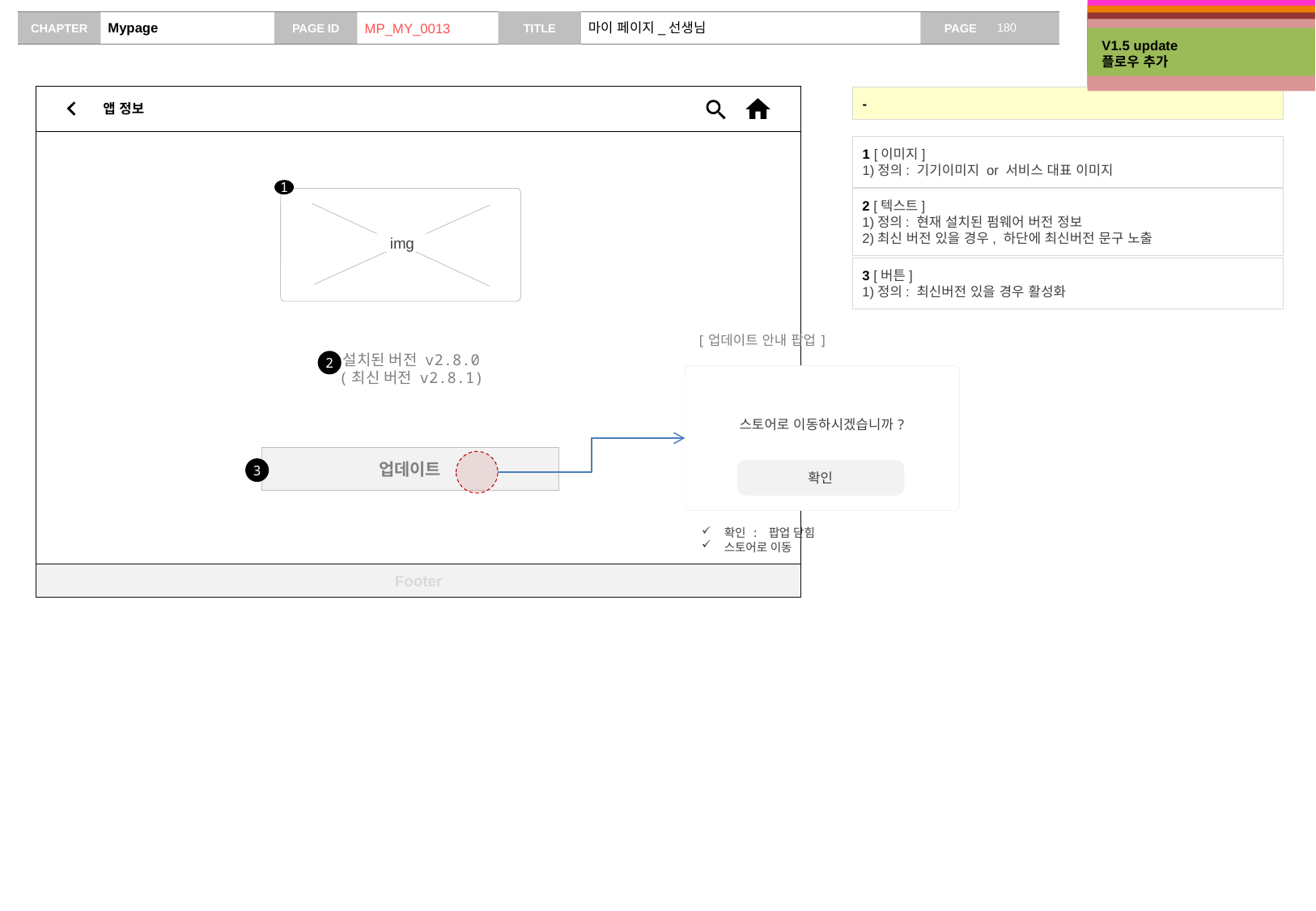

v0.7 update
B2B 케이스 추가
v0.8 update
학생 추가 버튼 추가
학생 미등록 시 문구 수정

v0.9 update
학원 로고 등록 명칭 변경

# Mypage
MP_MY_0013
마이 페이지_선생님
v1.4 update
홈런 학습 계획 사용 토글 추가

V1.5 update
플로우 추가

앱 정보

-

1 [이미지]
1)정의: 기기이미지 or 서비스 대표 이미지
1
2 [텍스트]
1)정의: 현재 설치된 펌웨어 버전 정보
2)최신 버전 있을 경우, 하단에 최신버전 문구 노출

img
3 [버튼]
1)정의: 최신버전 있을 경우 활성화
[업데이트 안내 팝업]
설치된 버전 v2.8.0
(최신 버전 v2.8.1)
2
스토어로 이동하시겠습니까?

확인
업데이트

3
확인 : 팝업 닫힘
스토어로 이동
Footer